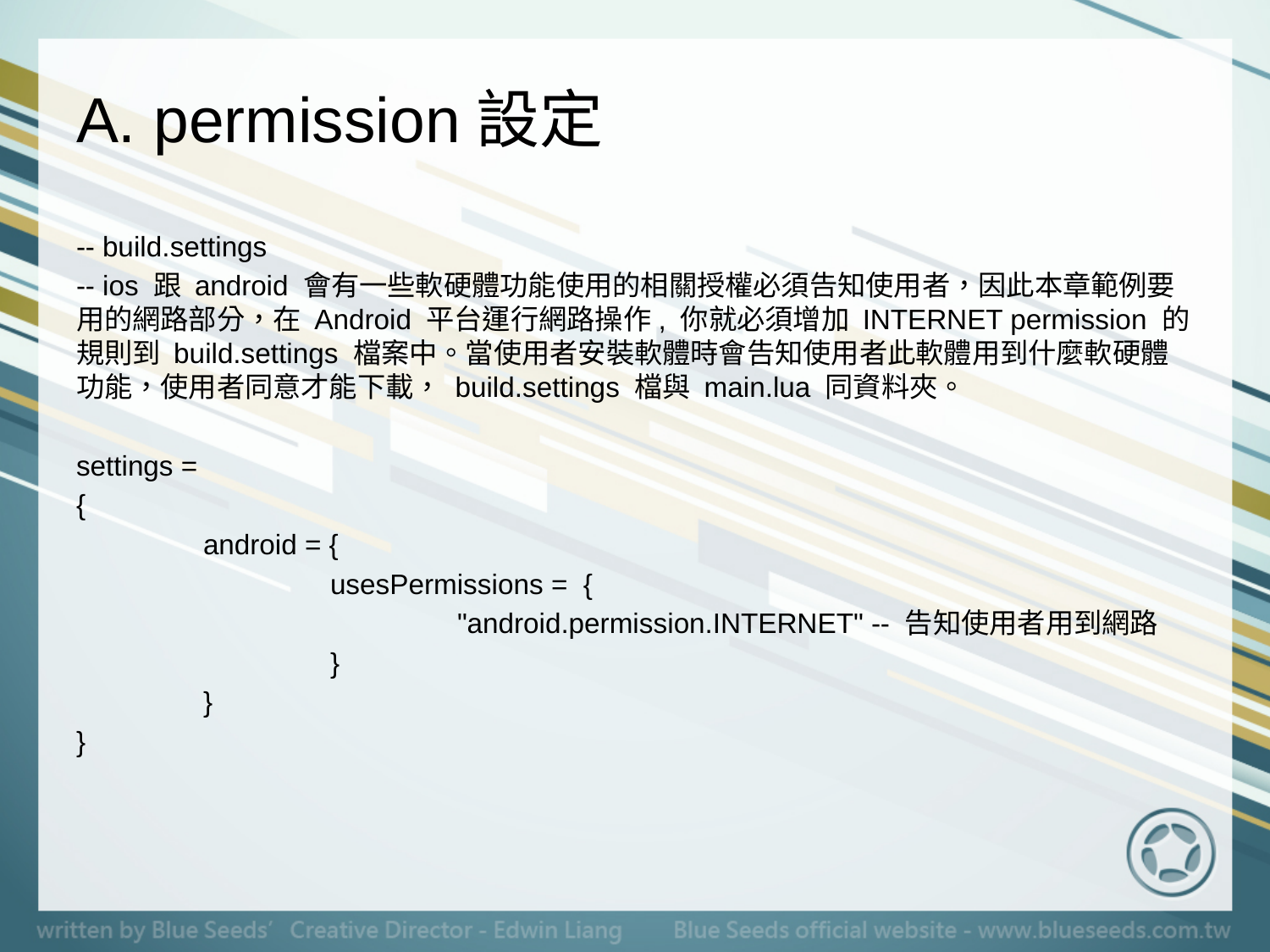

# A. permission設定
-- build.settings
-- ios 跟 android 會有一些軟硬體功能使用的相關授權必須告知使用者，因此本章範例要用的網路部分，在 Android 平台運行網路操作, 你就必須增加 INTERNET permission 的規則到 build.settings 檔案中。當使用者安裝軟體時會告知使用者此軟體用到什麼軟硬體功能，使用者同意才能下載， build.settings 檔與 main.lua 同資料夾。

settings =
{
	android = {
		usesPermissions =  {
			"android.permission.INTERNET" -- 告知使用者用到網路
		}
	}
}